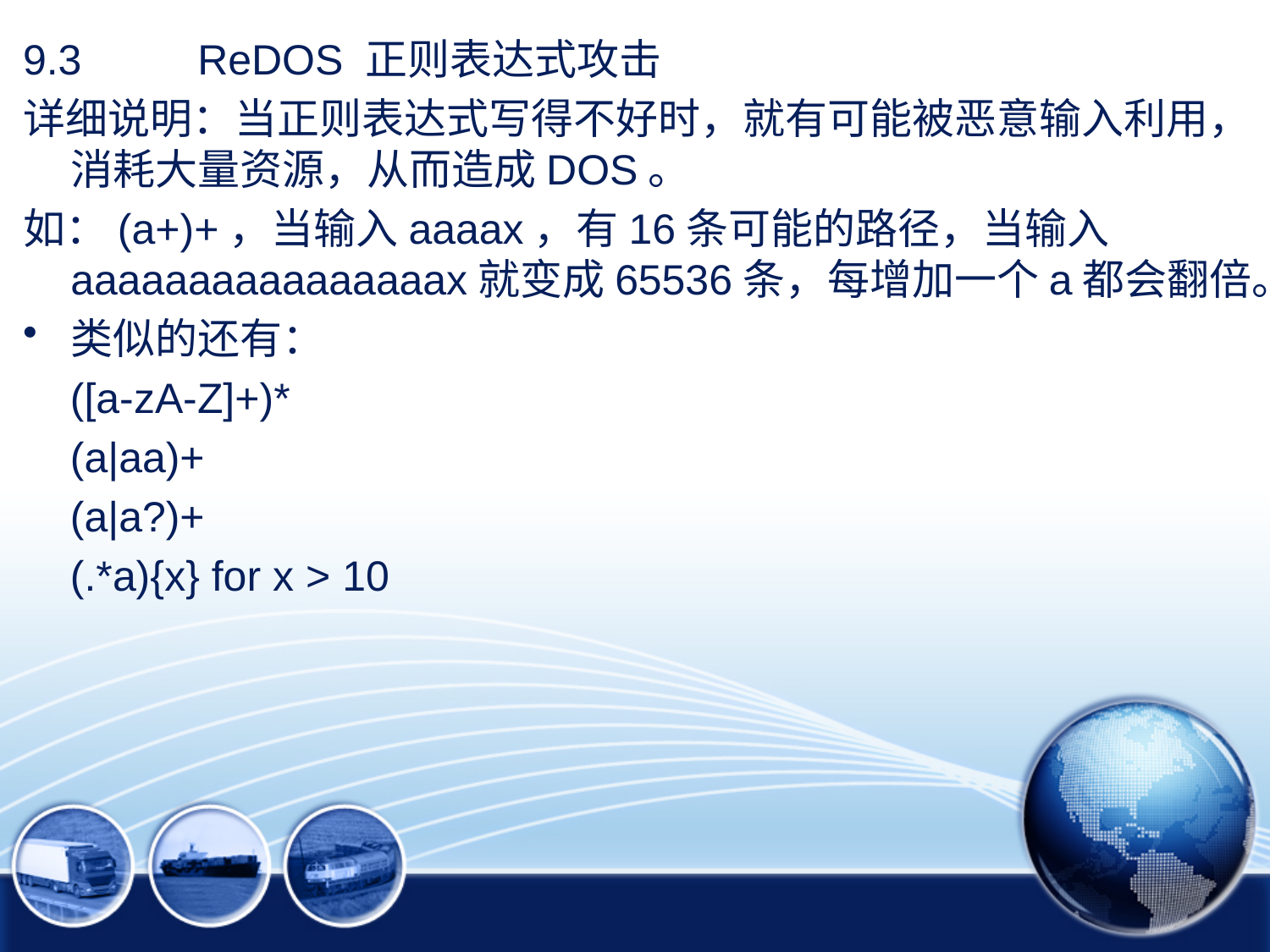

9.3    	ReDOS 正则表达式攻击
详细说明：当正则表达式写得不好时，就有可能被恶意输入利用，消耗大量资源，从而造成DOS。
如：(a+)+，当输入aaaax，有16条可能的路径，当输入aaaaaaaaaaaaaaaax就变成65536条，每增加一个a都会翻倍。
类似的还有：
    ([a-zA-Z]+)*
    (a|aa)+
    (a|a?)+
    (.*a){x} for x > 10